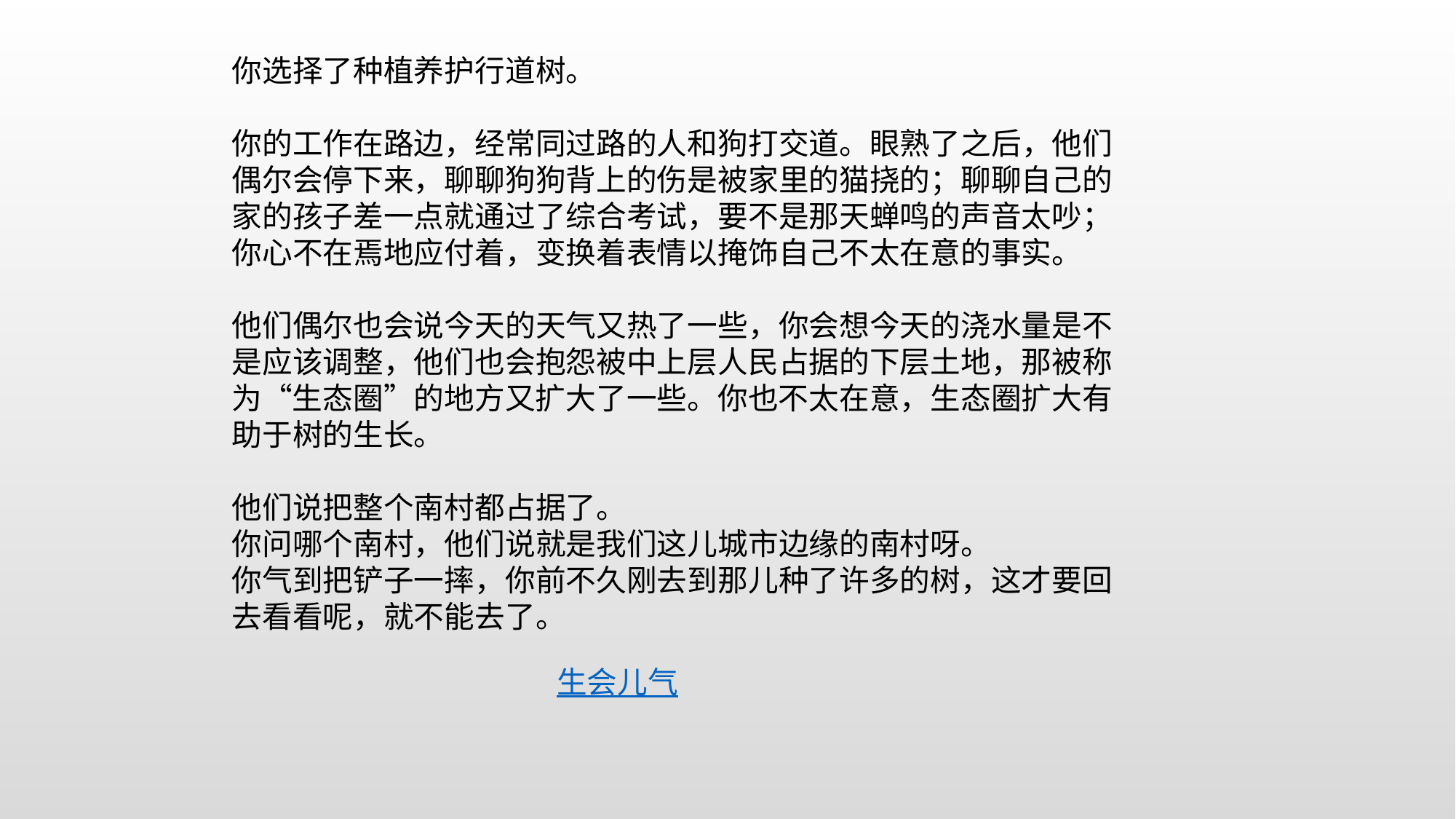

你选择了种植养护行道树。

你的工作在路边，经常同过路的人和狗打交道。眼熟了之后，他们偶尔会停下来，聊聊狗狗背上的伤是被家里的猫挠的；聊聊自己的家的孩子差一点就通过了综合考试，要不是那天蝉鸣的声音太吵；你心不在焉地应付着，变换着表情以掩饰自己不太在意的事实。

他们偶尔也会说今天的天气又热了一些，你会想今天的浇水量是不是应该调整，他们也会抱怨被中上层人民占据的下层土地，那被称为“生态圈”的地方又扩大了一些。你也不太在意，生态圈扩大有助于树的生长。

他们说把整个南村都占据了。
你问哪个南村，他们说就是我们这儿城市边缘的南村呀。
你气到把铲子一摔，你前不久刚去到那儿种了许多的树，这才要回去看看呢，就不能去了。

生会儿气